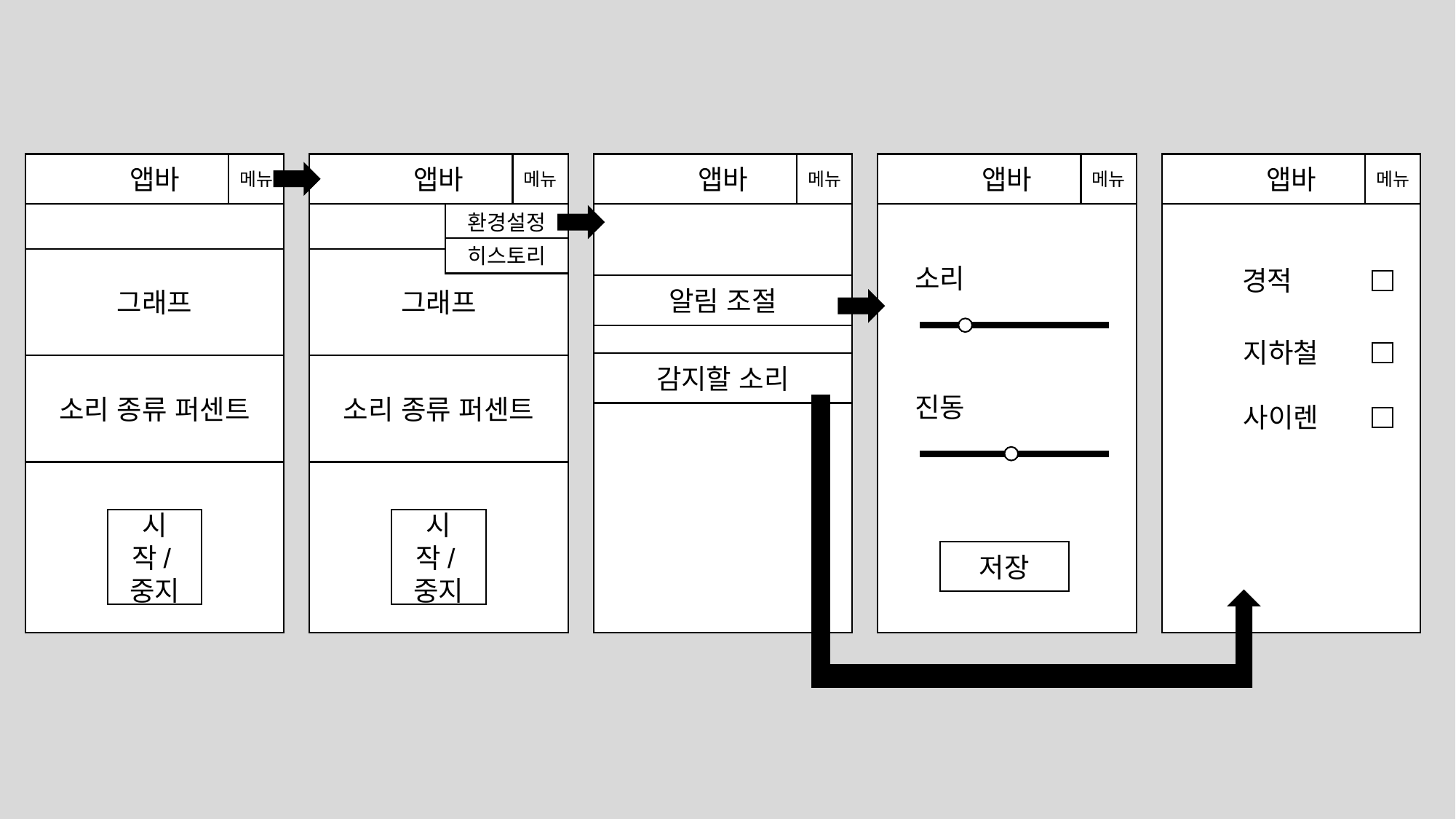

앱바
메뉴
그래프
소리 종류 퍼센트
시작/중지

앱바
메뉴
그래프
소리 종류 퍼센트
시작/중지
환경설정
히스토리

앱바
메뉴
알림 조절
감지할 소리

앱바
메뉴
소리

진동

저장

앱바
메뉴
경적

지하철

사이렌